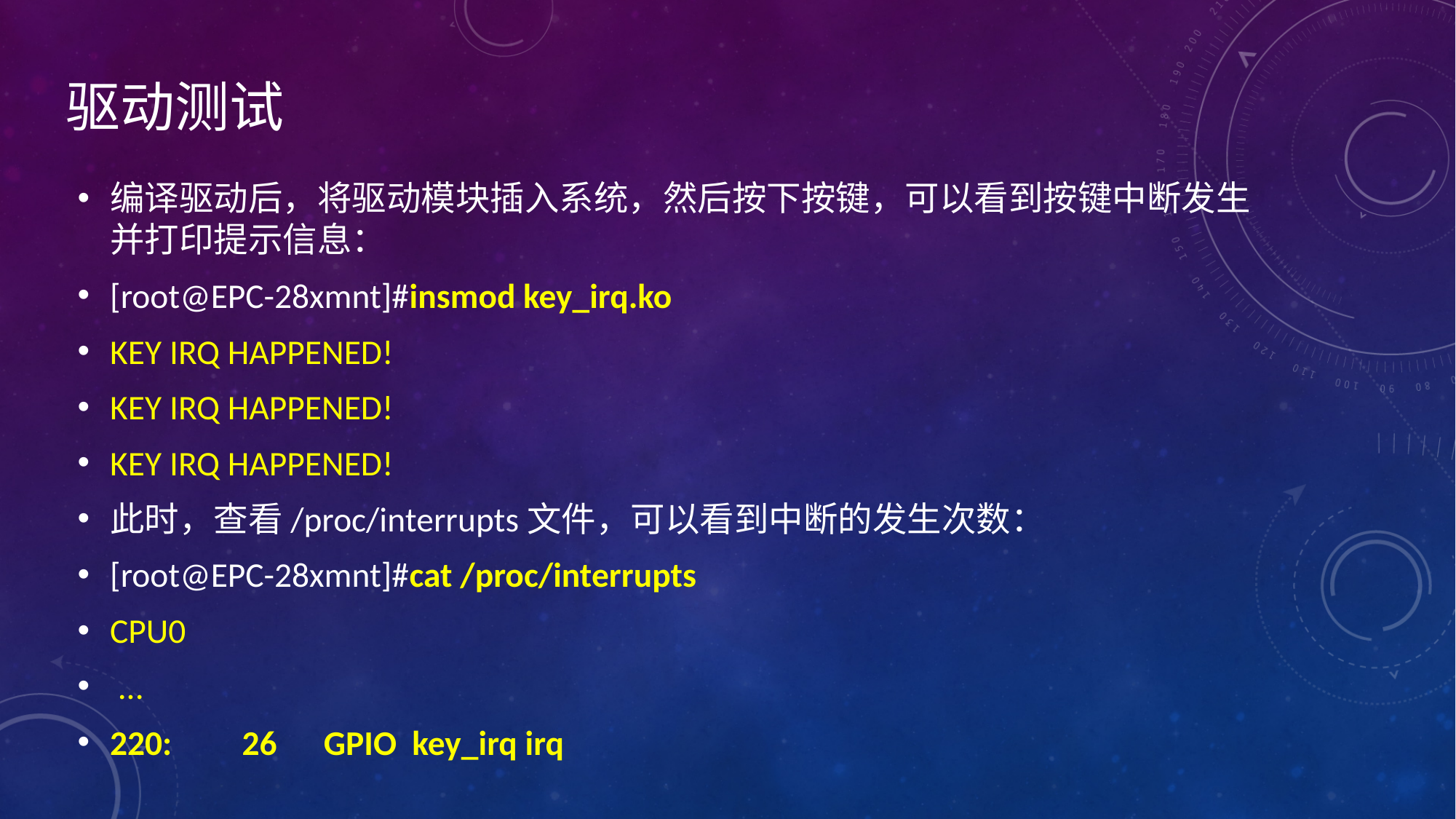

# 驱动测试
编译驱动后，将驱动模块插入系统，然后按下按键，可以看到按键中断发生并打印提示信息：
[root@EPC-28xmnt]#insmod key_irq.ko
KEY IRQ HAPPENED!
KEY IRQ HAPPENED!
KEY IRQ HAPPENED!
此时，查看/proc/interrupts文件，可以看到中断的发生次数：
[root@EPC-28xmnt]#cat /proc/interrupts
CPU0
 ...
220:         26      GPIO  key_irq irq